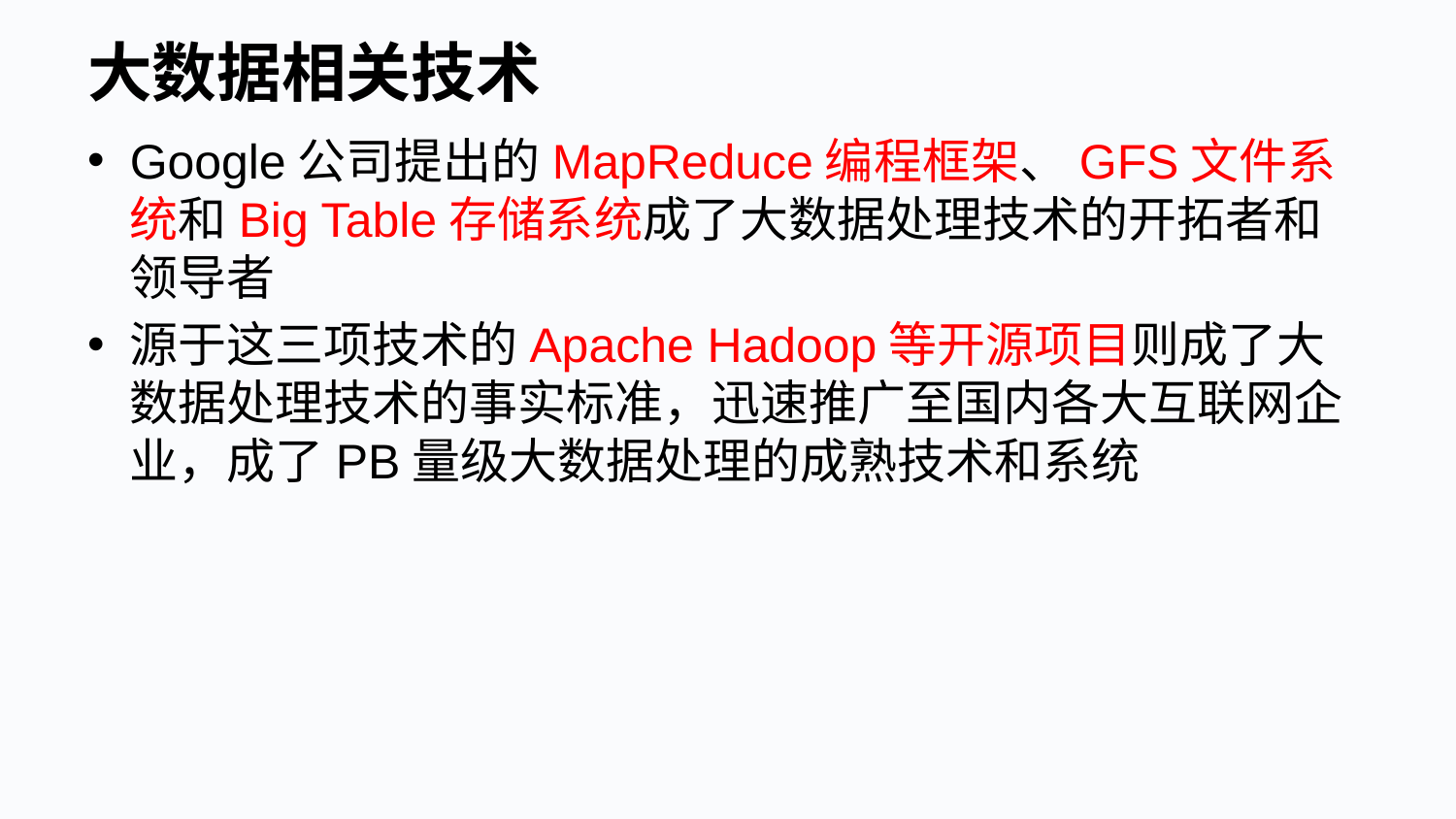

# 大数据相关技术
Google公司提出的MapReduce编程框架、GFS文件系统和Big Table存储系统成了大数据处理技术的开拓者和领导者
源于这三项技术的Apache Hadoop等开源项目则成了大数据处理技术的事实标准，迅速推广至国内各大互联网企业，成了PB量级大数据处理的成熟技术和系统